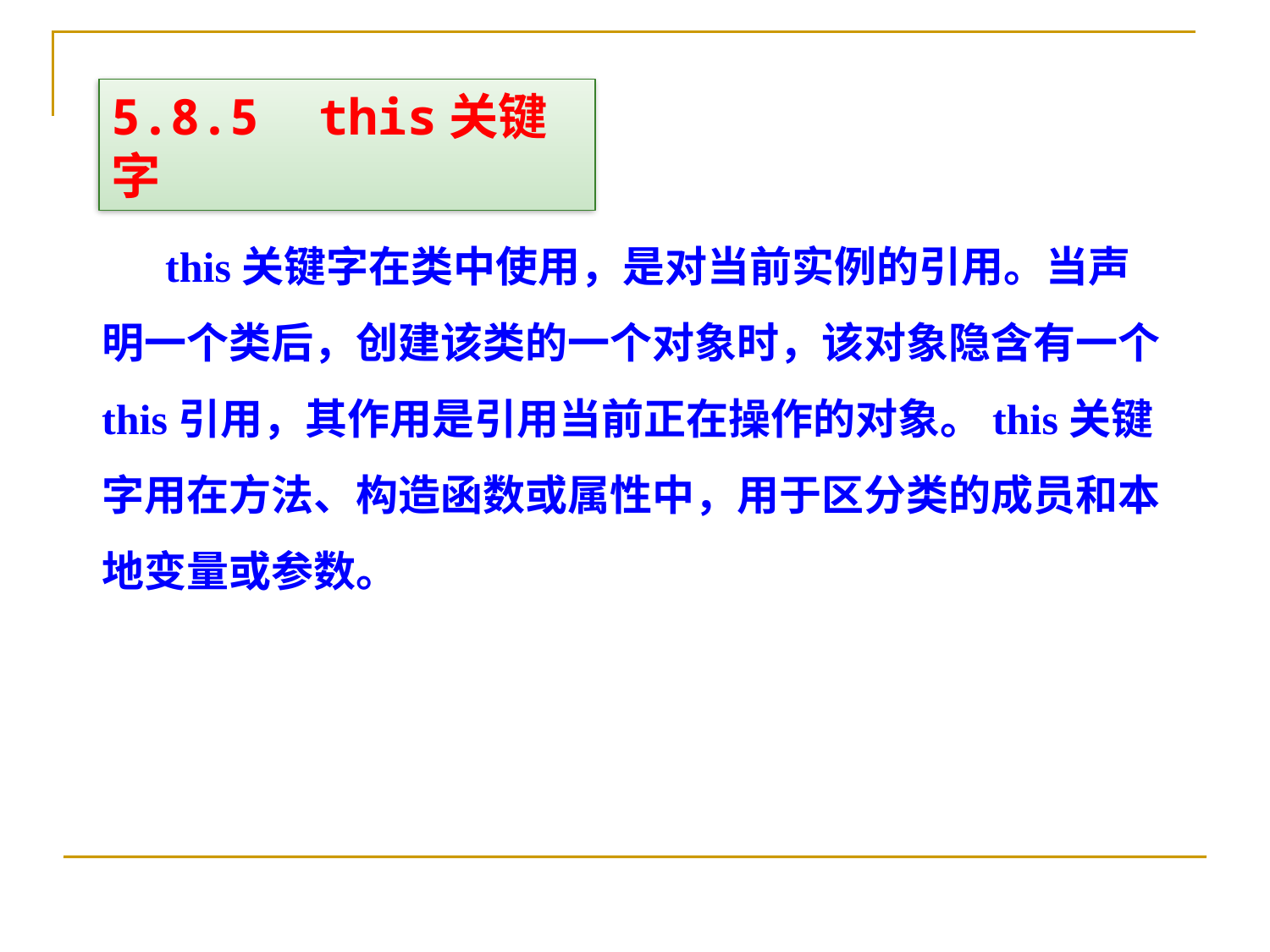

5.8.5  this关键字
      this关键字在类中使用，是对当前实例的引用。当声明一个类后，创建该类的一个对象时，该对象隐含有一个this引用，其作用是引用当前正在操作的对象。this关键字用在方法、构造函数或属性中，用于区分类的成员和本地变量或参数。